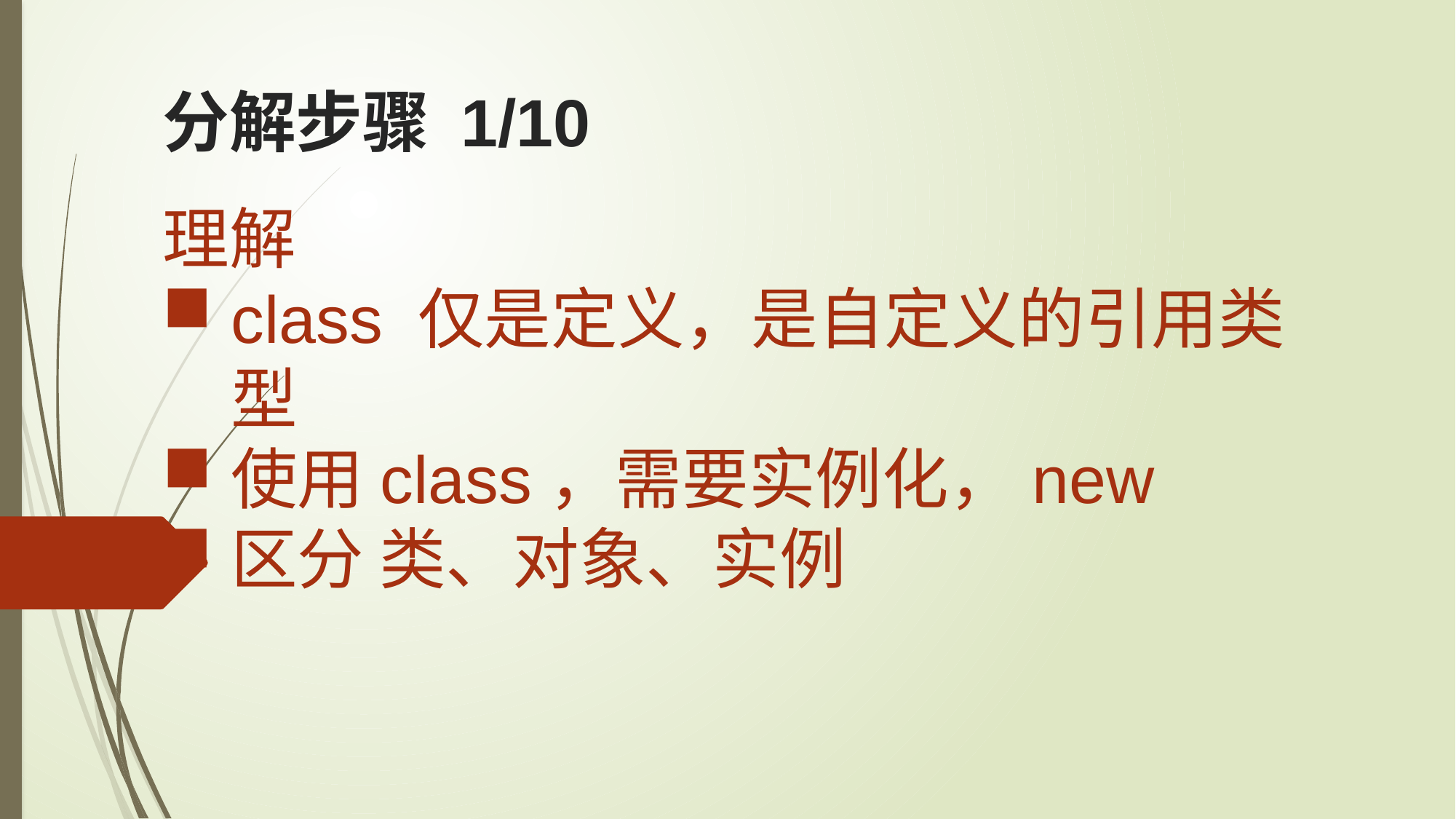

分解步骤 1/10

理解
class 仅是定义，是自定义的引用类型
使用class，需要实例化，new
区分 类、对象、实例